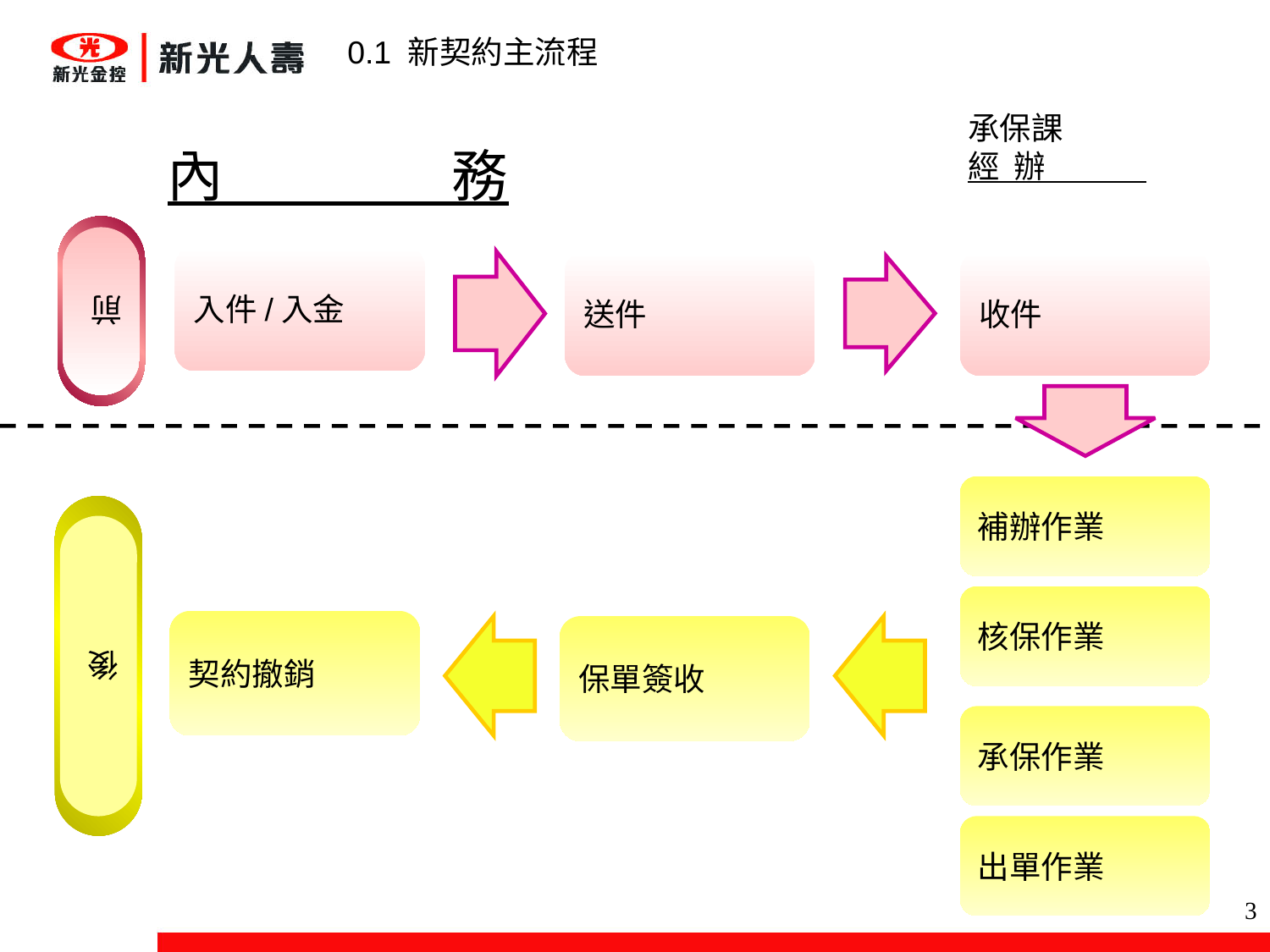

0.1 新契約主流程
承保課
經  辦
內                  務
入件/入金
送件
收件

前

補辦作業
核保作業
契約撤銷

保單簽收

後
承保作業
出單作業
3